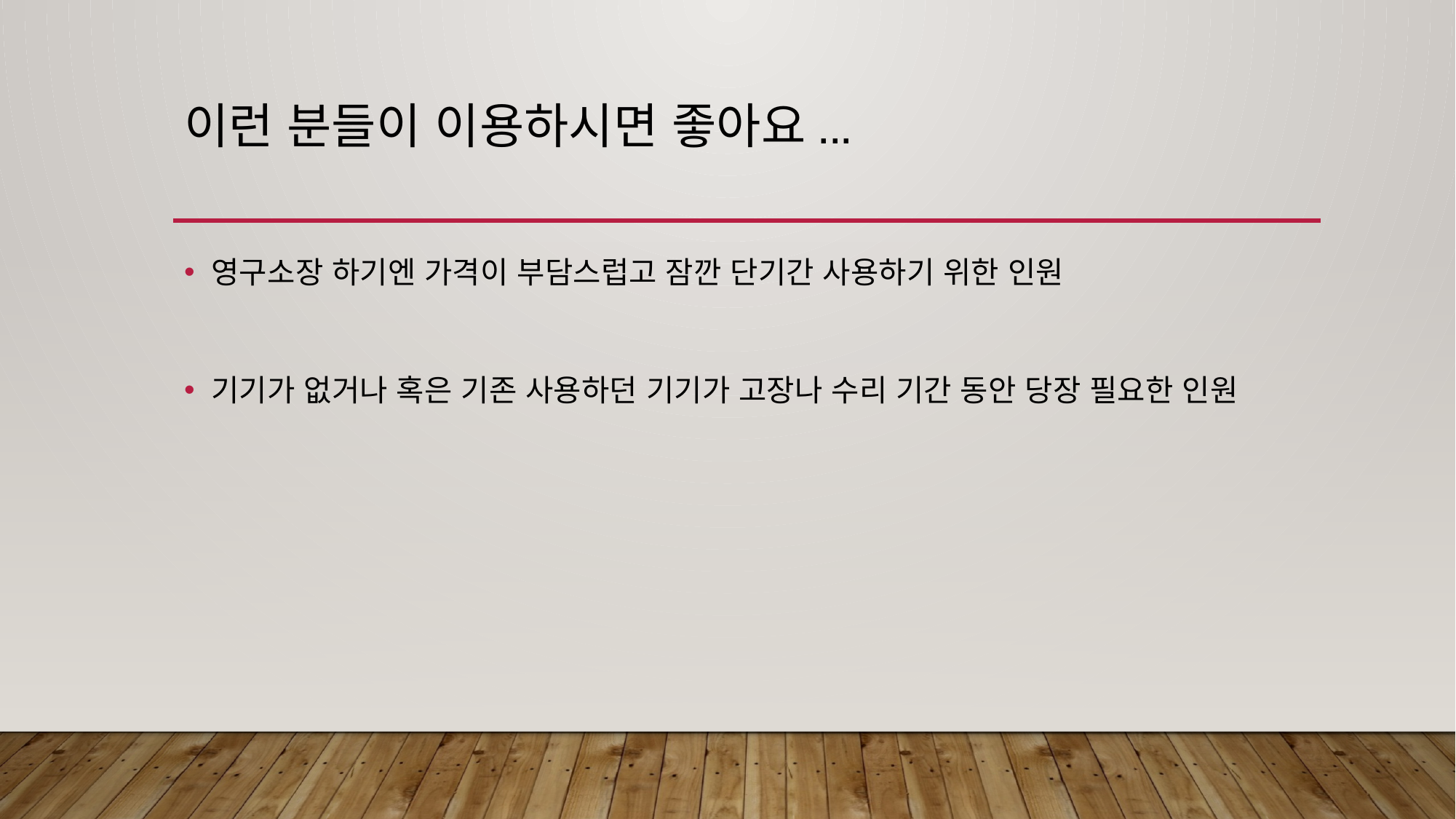

# 이런 분들이 이용하시면 좋아요...
영구소장 하기엔 가격이 부담스럽고 잠깐 단기간 사용하기 위한 인원

기기가 없거나 혹은 기존 사용하던 기기가 고장나 수리 기간 동안 당장 필요한 인원